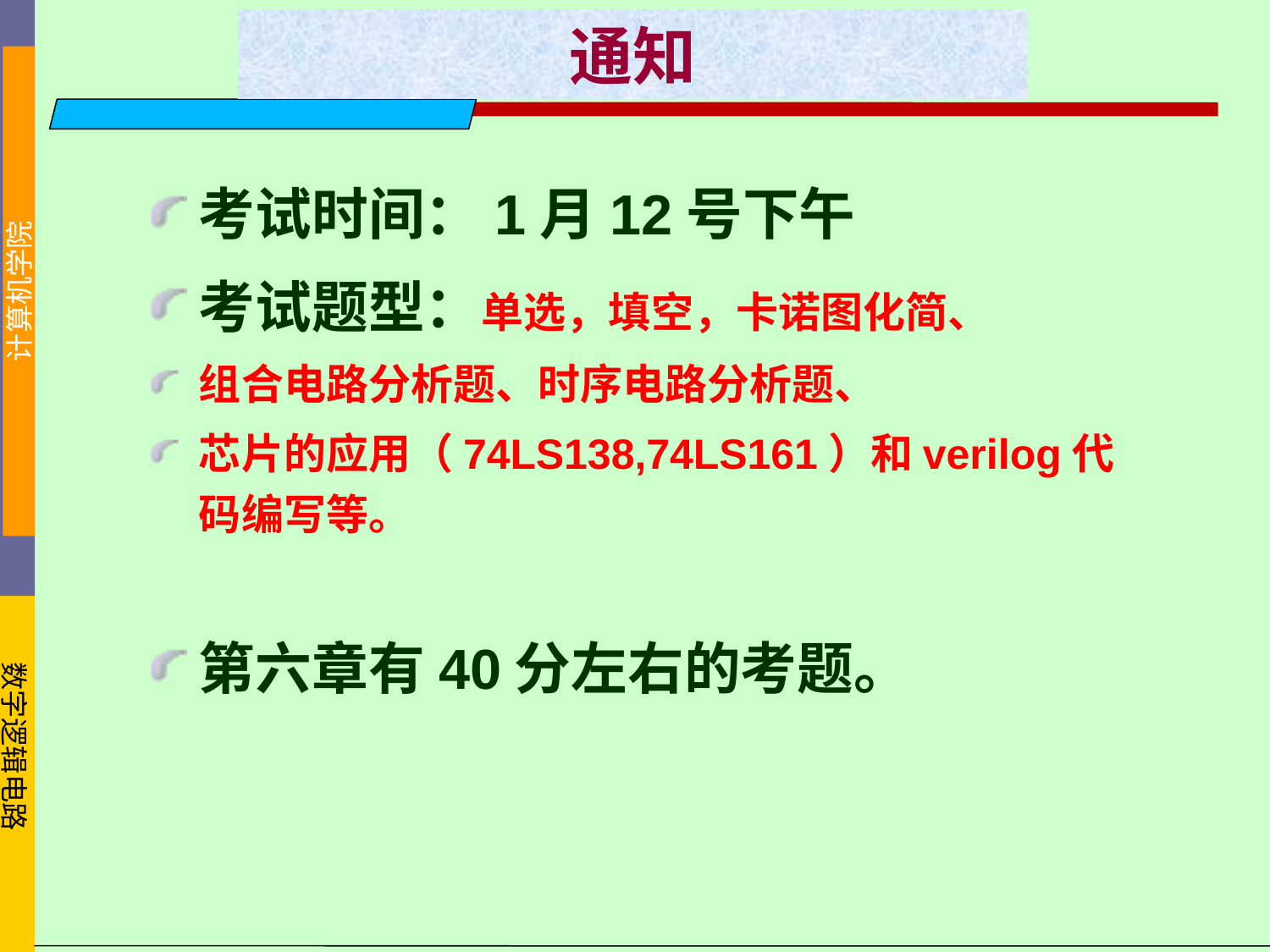

通知
考试时间：1月12号下午
考试题型：单选，填空，卡诺图化简、
组合电路分析题、时序电路分析题、
芯片的应用（74LS138,74LS161）和verilog代码编写等。

第六章有40分左右的考题。